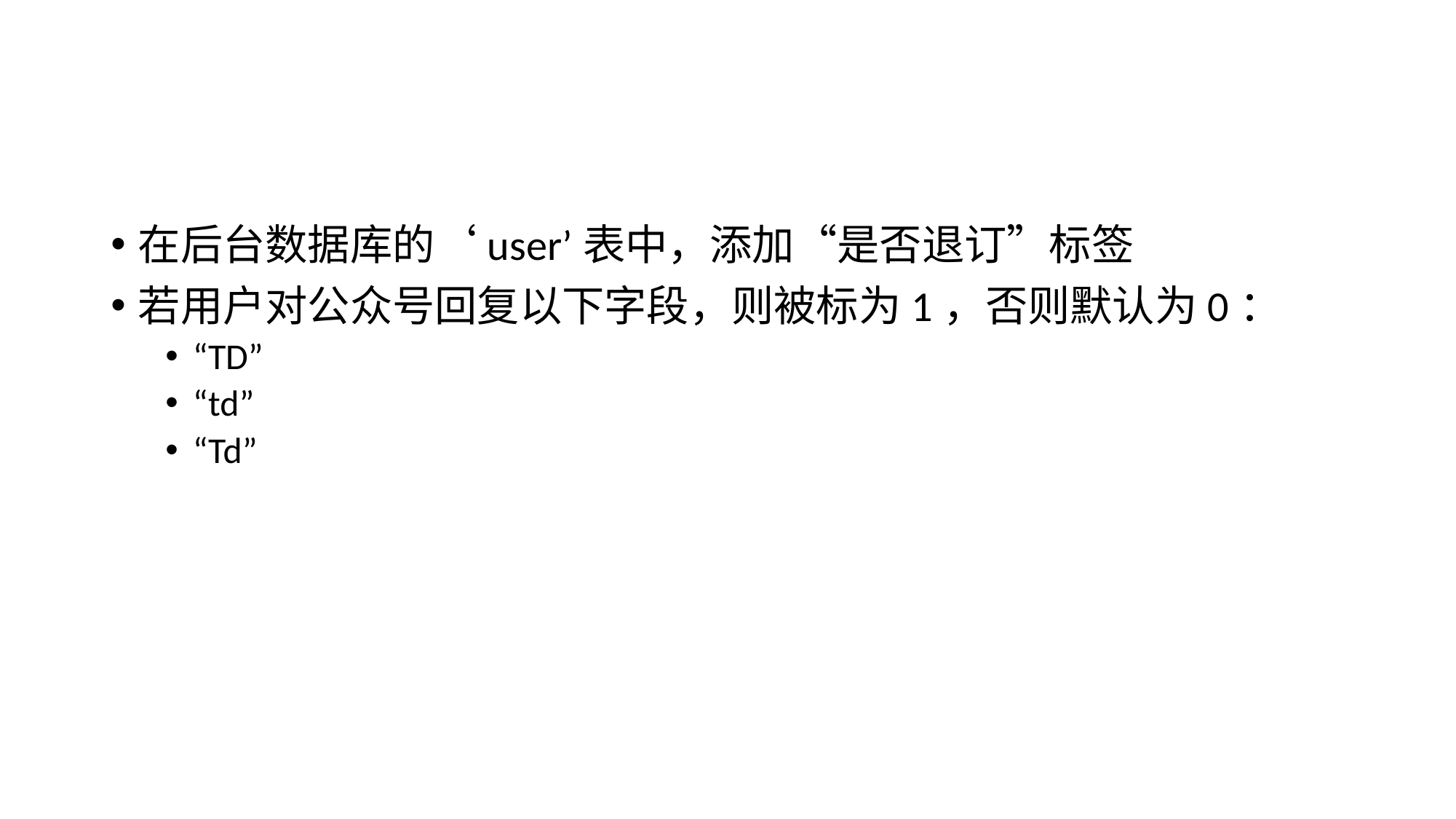

在后台数据库的‘user’表中，添加“是否退订”标签
若用户对公众号回复以下字段，则被标为1，否则默认为0：
“TD”
“td”
“Td”